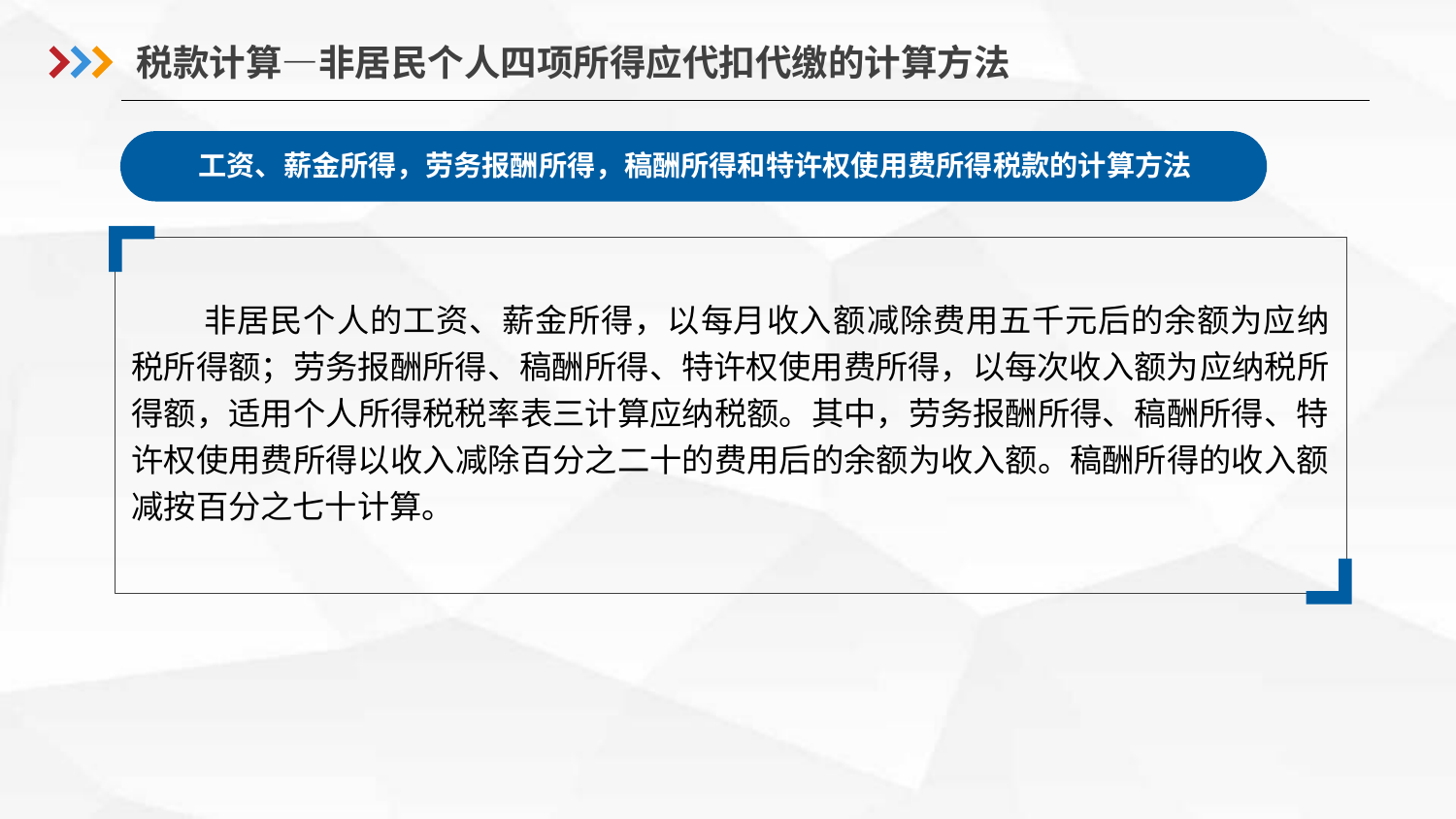

税款计算—非居民个人四项所得应代扣代缴的计算方法

工资、薪金所得，劳务报酬所得，稿酬所得和特许权使用费所得税款的计算方法

非居民个人的工资、薪金所得，以每月收入额减除费用五千元后的余额为应纳税所得额；劳务报酬所得、稿酬所得、特许权使用费所得，以每次收入额为应纳税所得额，适用个人所得税税率表三计算应纳税额。其中，劳务报酬所得、稿酬所得、特许权使用费所得以收入减除百分之二十的费用后的余额为收入额。稿酬所得的收入额减按百分之七十计算。